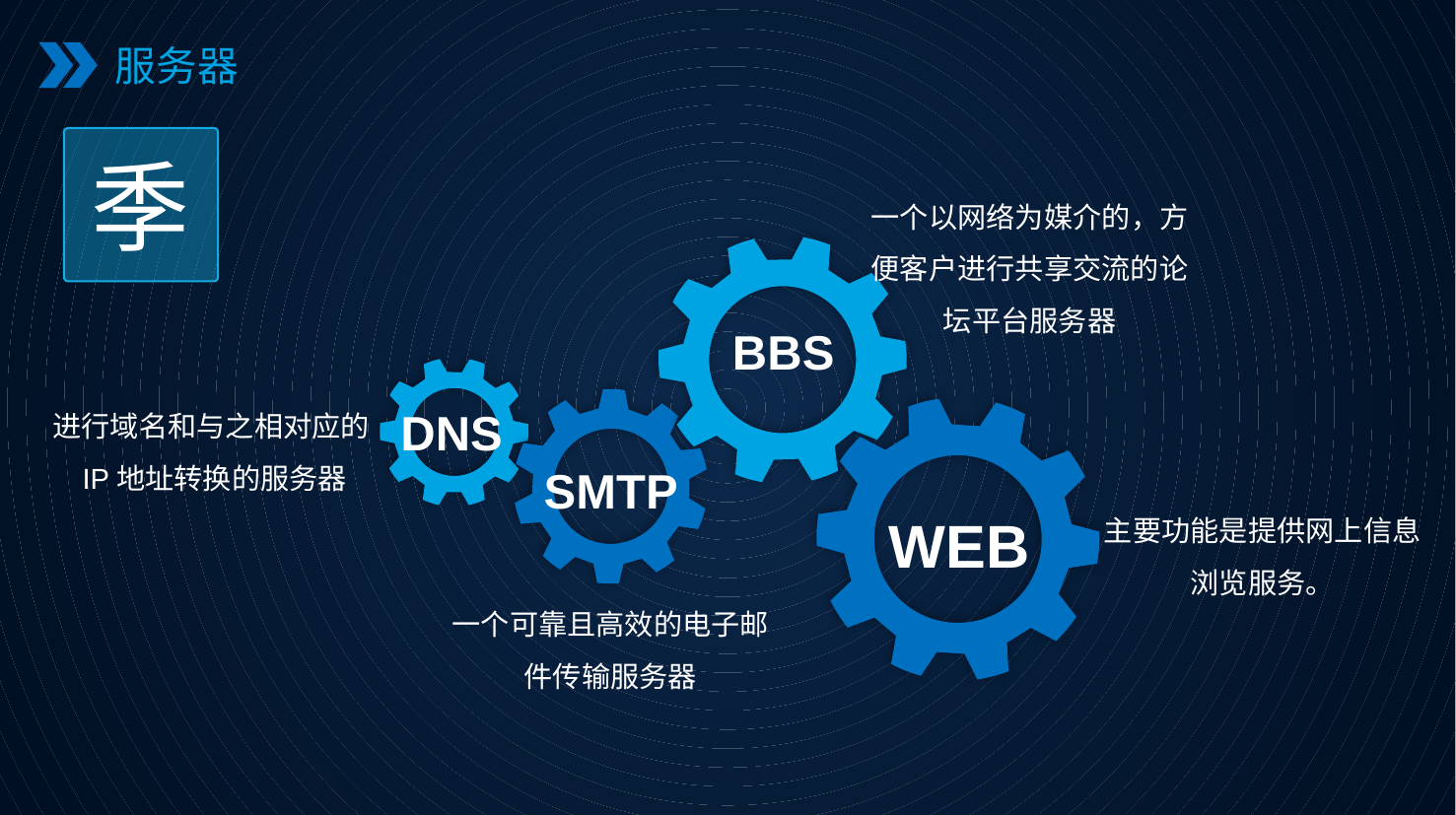

服务器

季
一个以网络为媒介的，方便客户进行共享交流的论坛平台服务器

BBS

进行域名和与之相对应的IP地址转换的服务器

DNS

SMTP
主要功能是提供网上信息浏览服务。
WEB
一个可靠且高效的电子邮件传输服务器